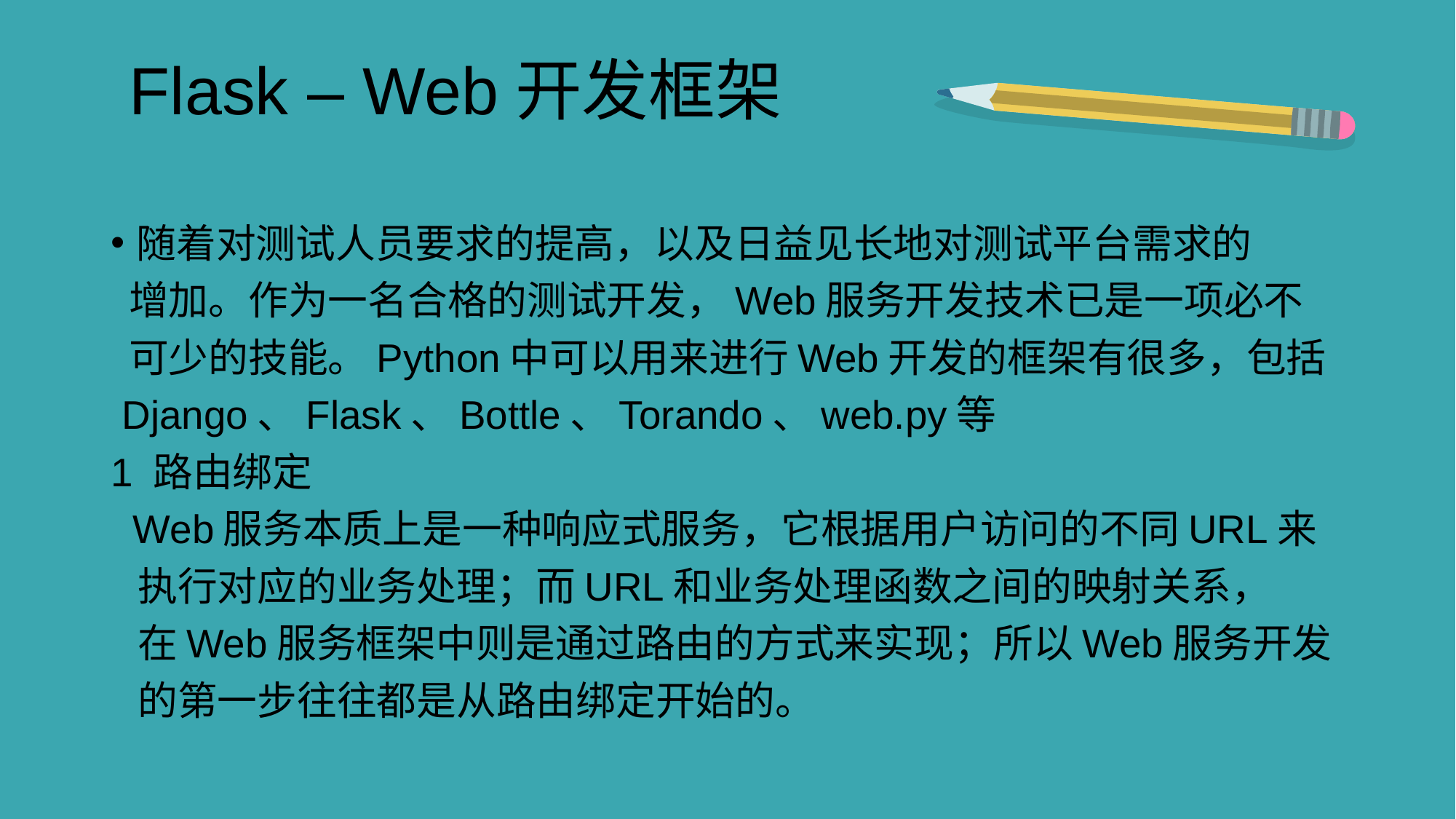

# Flask – Web开发框架

随着对测试人员要求的提高，以及日益见长地对测试平台需求的
 增加。作为一名合格的测试开发，Web服务开发技术已是一项必不
 可少的技能。Python中可以用来进行Web开发的框架有很多，包括
 Django、Flask、Bottle、Torando、web.py等
1 路由绑定
  Web服务本质上是一种响应式服务，它根据用户访问的不同URL来
  执行对应的业务处理；而URL和业务处理函数之间的映射关系，
  在Web服务框架中则是通过路由的方式来实现；所以Web服务开发
  的第一步往往都是从路由绑定开始的。